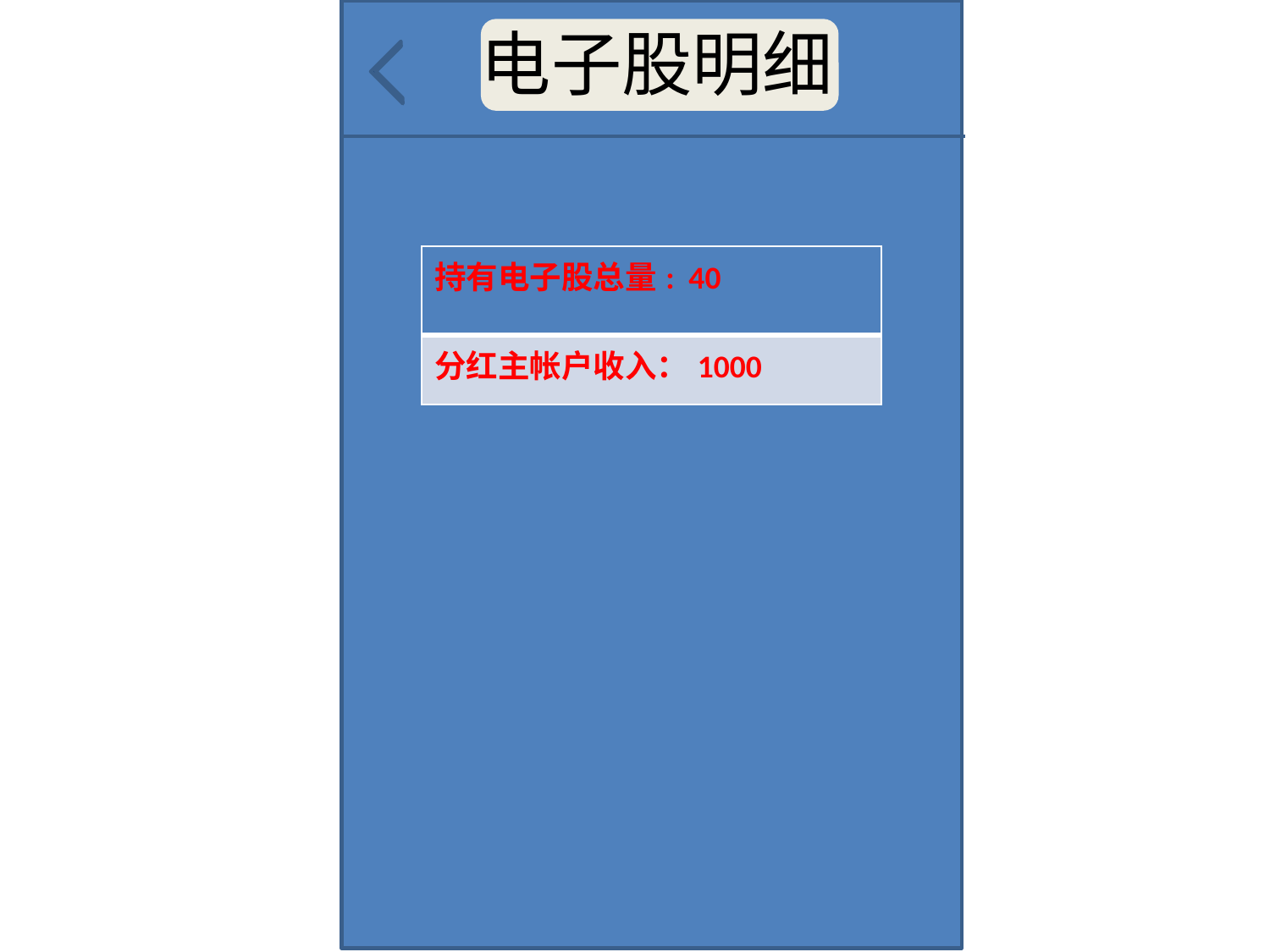

电子股明细

| 持有电子股总量: 40 |
| --- |
| 分红主帐户收入：1000 |